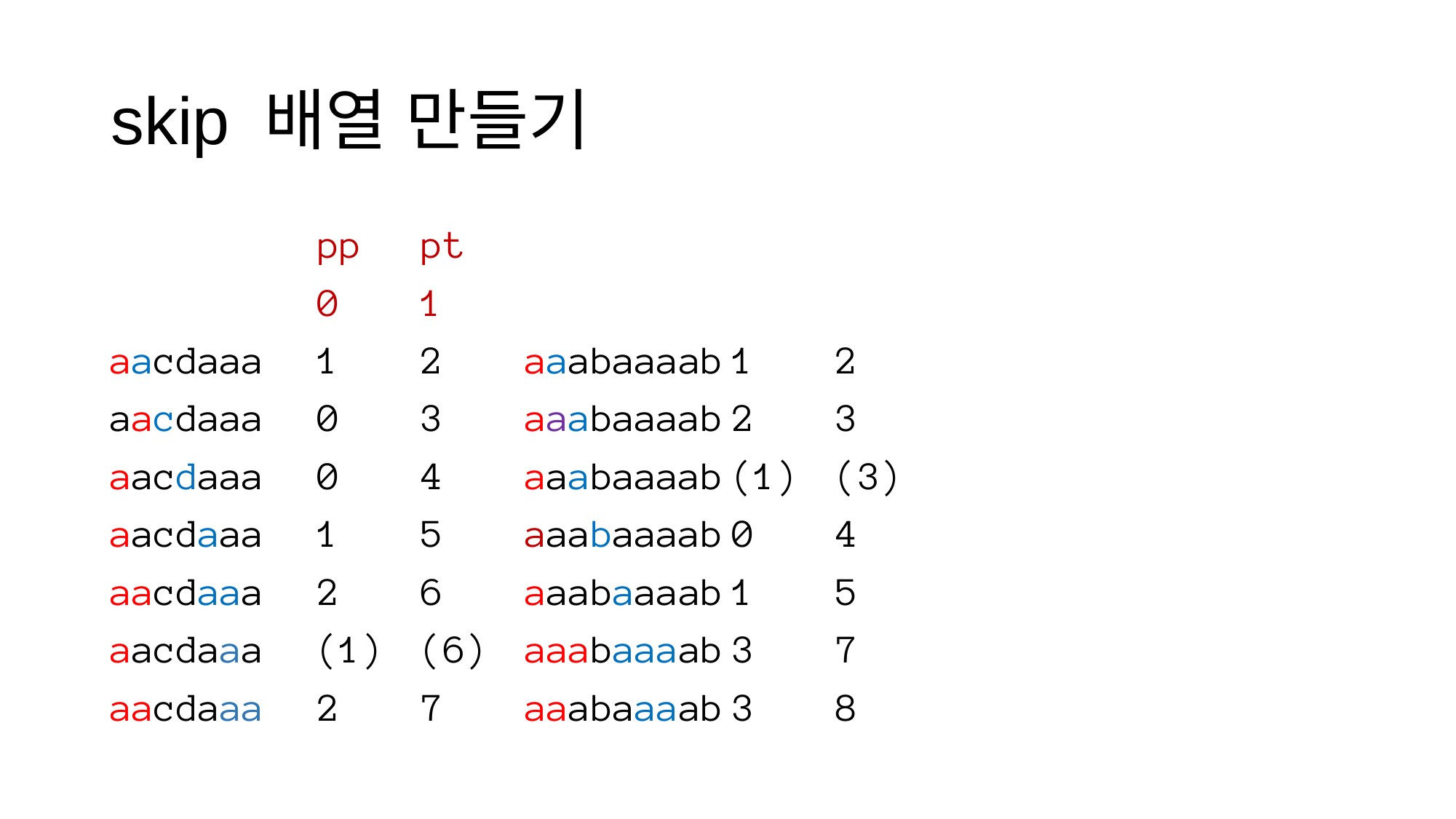

# skip 배열 만들기
		pp	pt
		0	1
aacdaaa	1	2	aaabaaaab	1	2
aacdaaa	0	3	aaabaaaab	2	3
aacdaaa	0	4	aaabaaaab	(1)	(3)
aacdaaa	1	5	aaabaaaab	0	4
aacdaaa	2	6	aaabaaaab	1	5
aacdaaa	(1)	(6)	aaabaaaab	3	7
aacdaaa	2	7	aaabaaaab	3	8